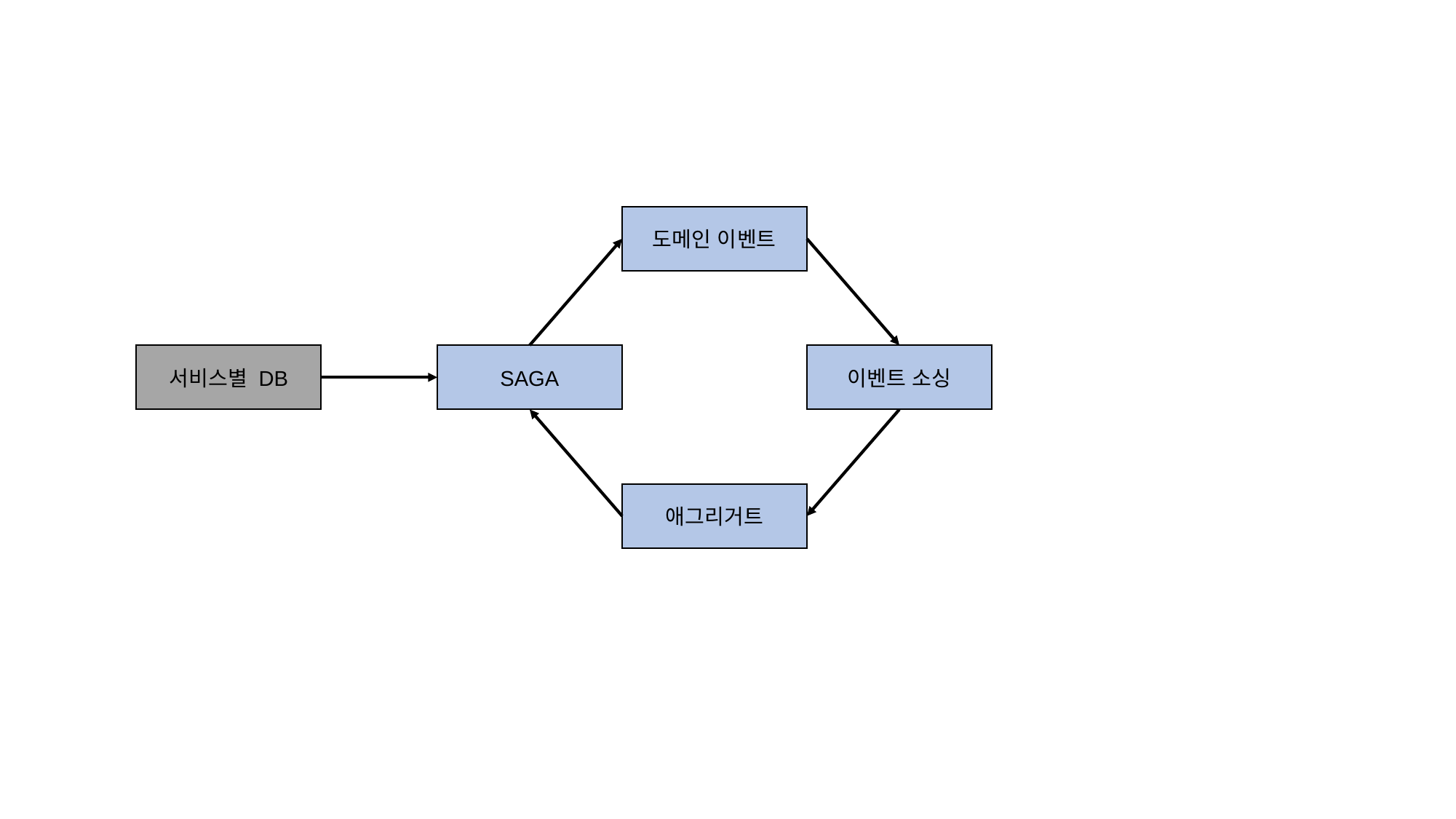

도메인 이벤트
이벤트 소싱
SAGA
서비스별 DB
애그리거트